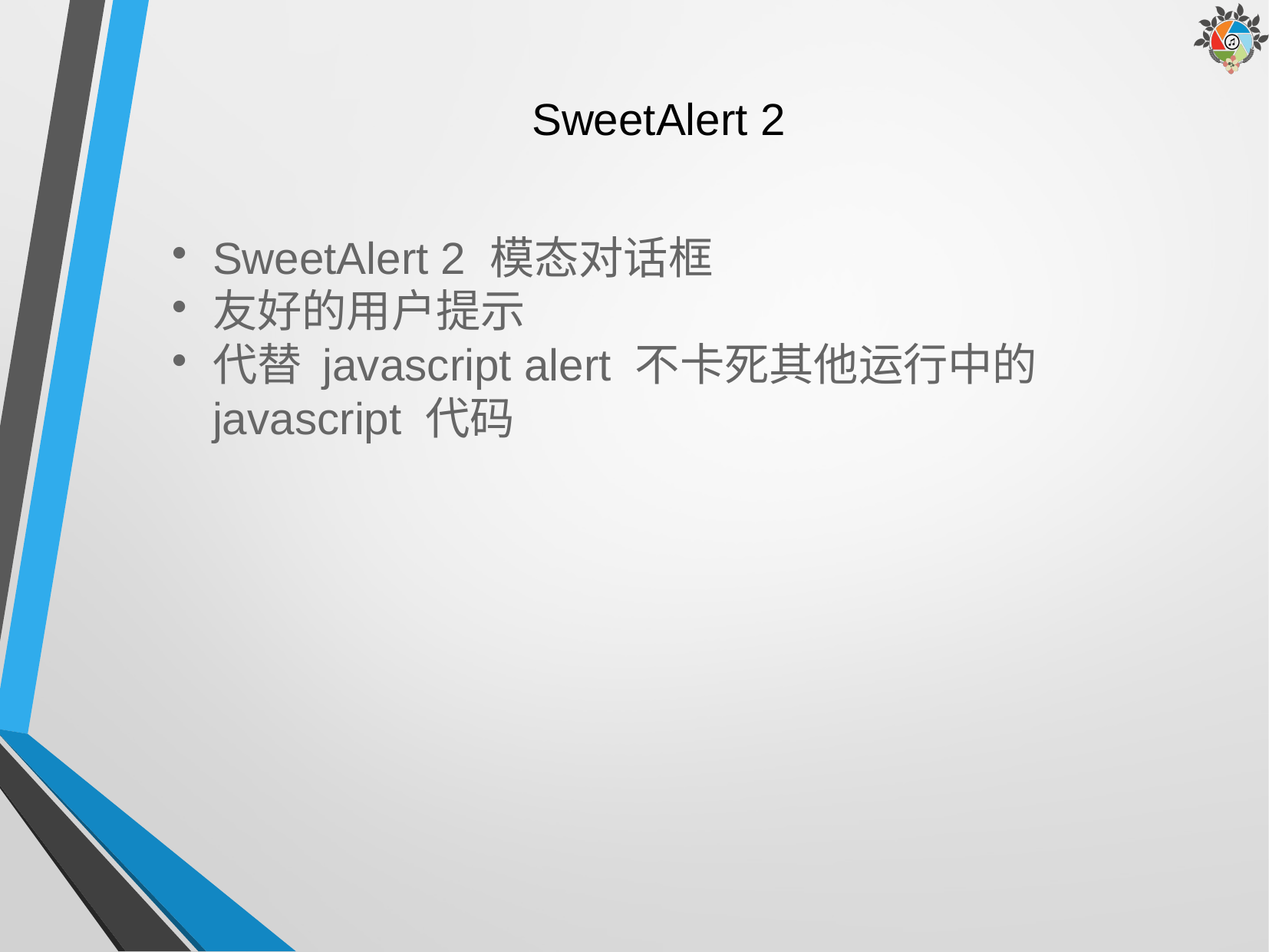

SweetAlert 2
SweetAlert 2 模态对话框
友好的用户提示
代替 javascript alert 不卡死其他运行中的 javascript 代码